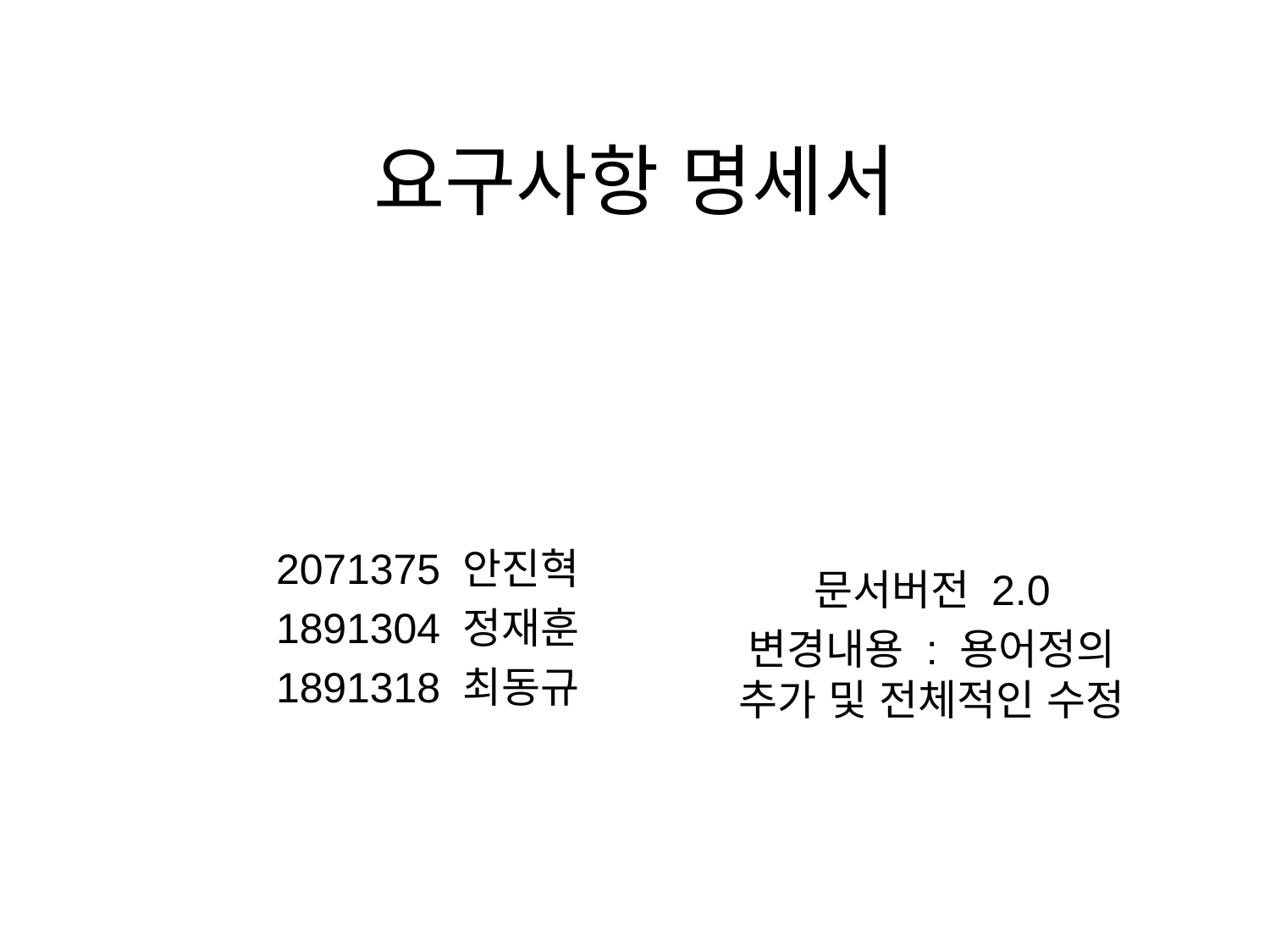

# 요구사항 명세서
2071375 안진혁
1891304 정재훈
1891318 최동규
문서버전 2.0
변경내용 : 용어정의 추가 및 전체적인 수정